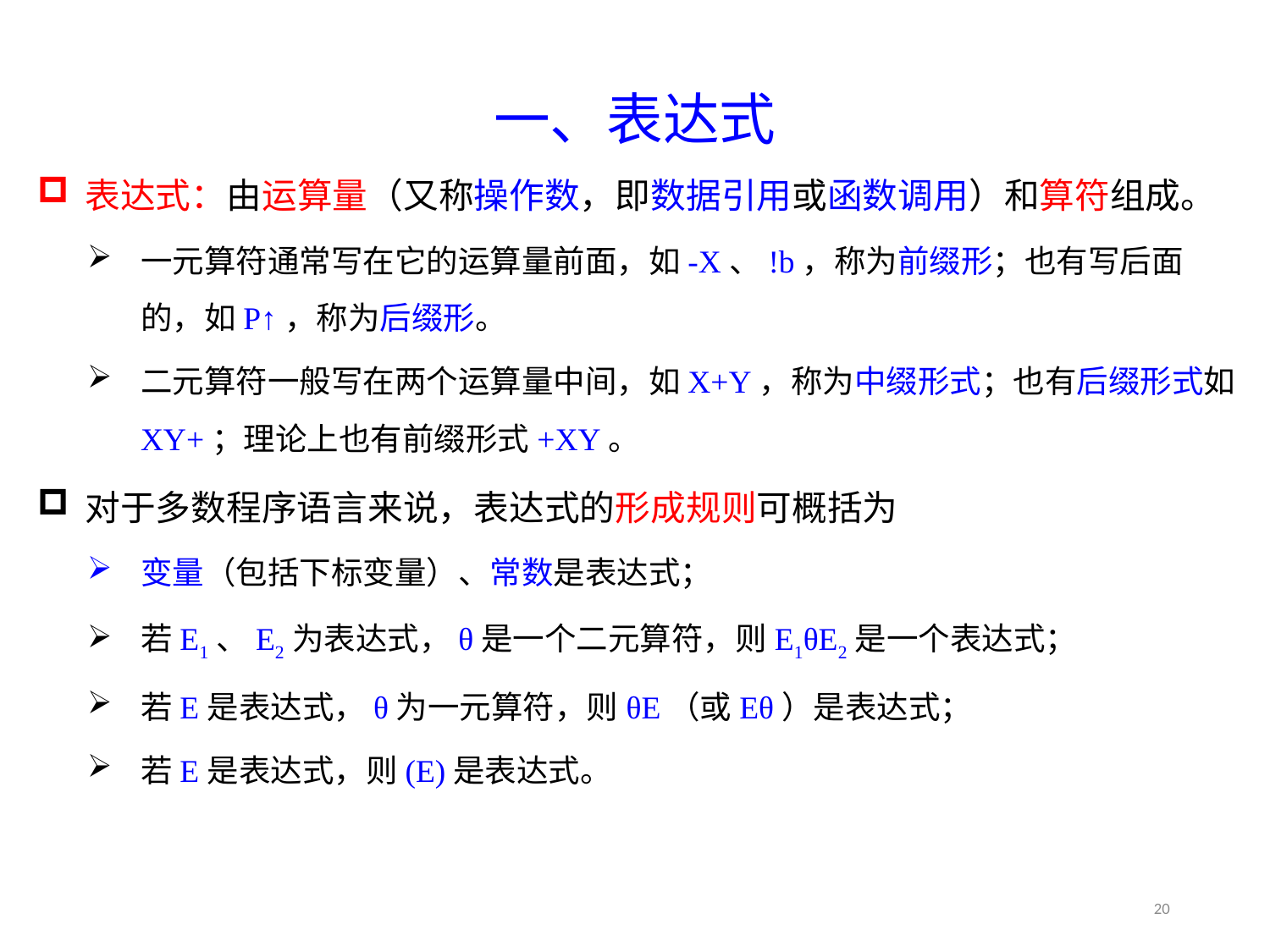

2.2.5 语句与控制结构
一、表达式
表达式：由运算量（又称操作数，即数据引用或函数调用）和算符组成。
一元算符通常写在它的运算量前面，如-X、!b，称为前缀形；也有写后面的，如P↑，称为后缀形。
二元算符一般写在两个运算量中间，如X+Y，称为中缀形式；也有后缀形式如XY+；理论上也有前缀形式+XY。
对于多数程序语言来说，表达式的形成规则可概括为
变量（包括下标变量）、常数是表达式；
若E1、E2为表达式，θ是一个二元算符，则E1θE2是一个表达式；
若E是表达式，θ为一元算符，则θE（或Eθ）是表达式；
若E是表达式，则(E)是表达式。
20